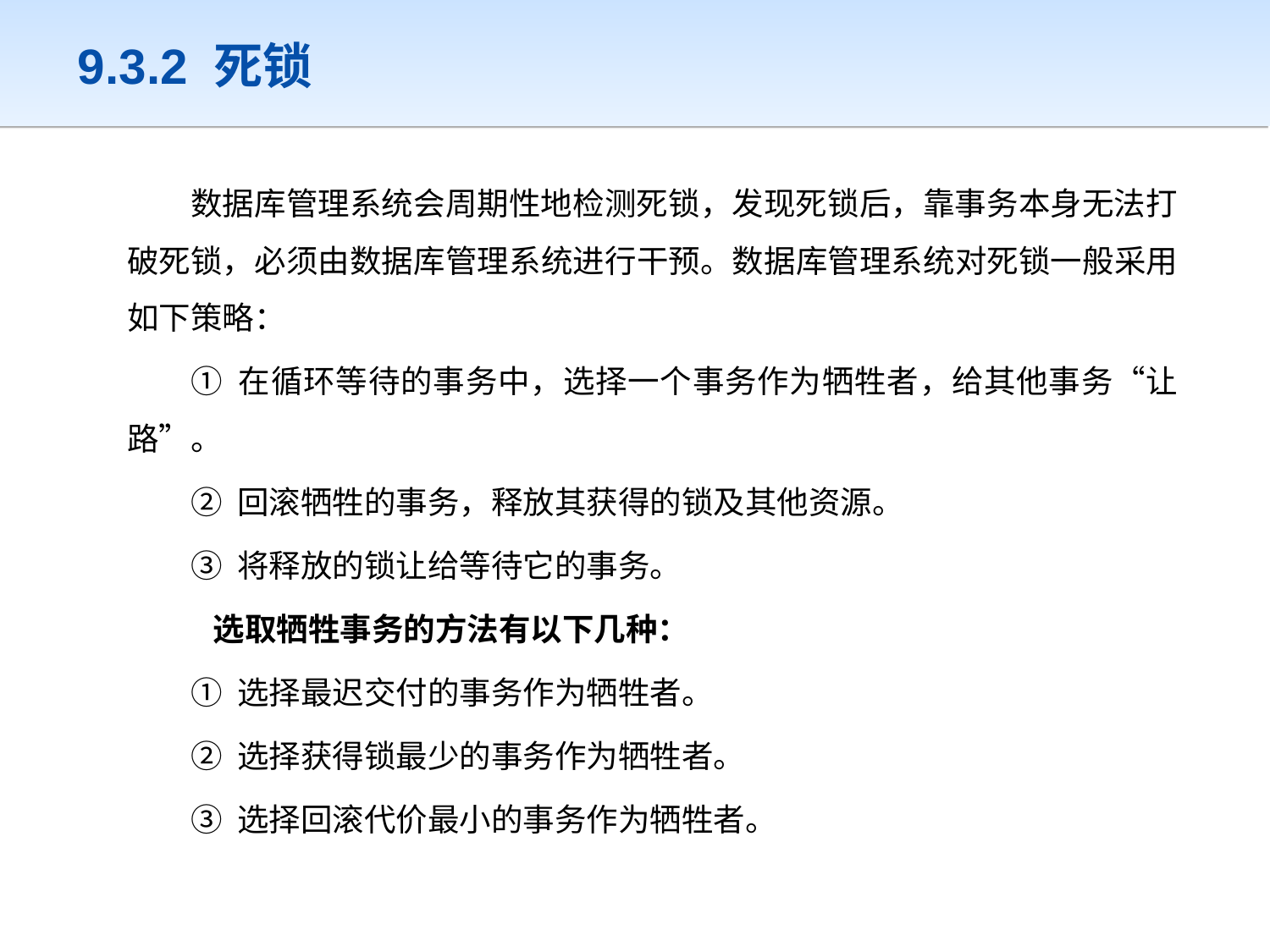

# 9.3.2 死锁
数据库管理系统会周期性地检测死锁，发现死锁后，靠事务本身无法打破死锁，必须由数据库管理系统进行干预。数据库管理系统对死锁一般采用如下策略：
① 在循环等待的事务中，选择一个事务作为牺牲者，给其他事务“让路”。
② 回滚牺牲的事务，释放其获得的锁及其他资源。
③ 将释放的锁让给等待它的事务。
选取牺牲事务的方法有以下几种：
① 选择最迟交付的事务作为牺牲者。
② 选择获得锁最少的事务作为牺牲者。
③ 选择回滚代价最小的事务作为牺牲者。